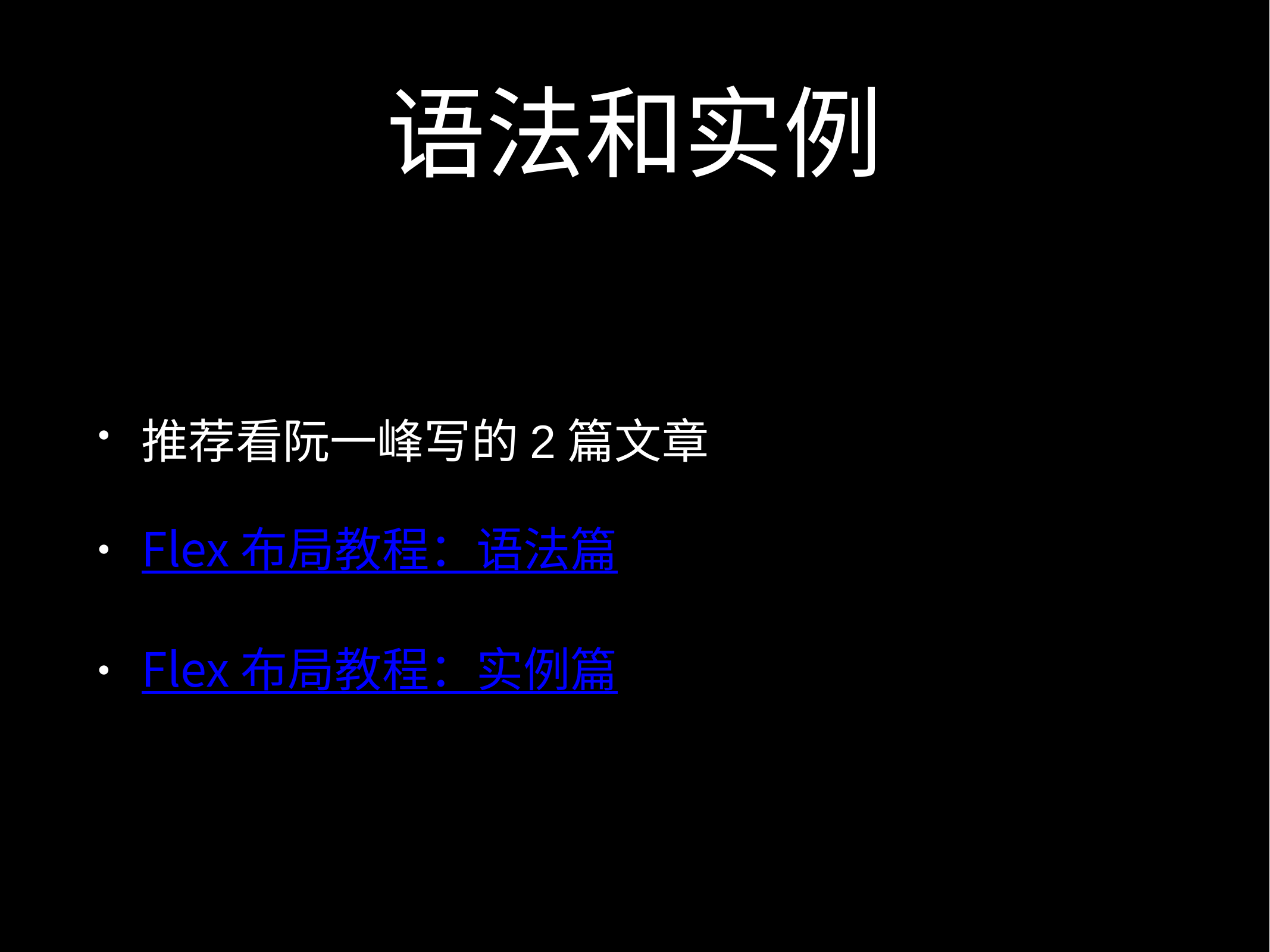

# 语法和实例
推荐看阮一峰写的2篇文章
Flex 布局教程：语法篇
Flex 布局教程：实例篇